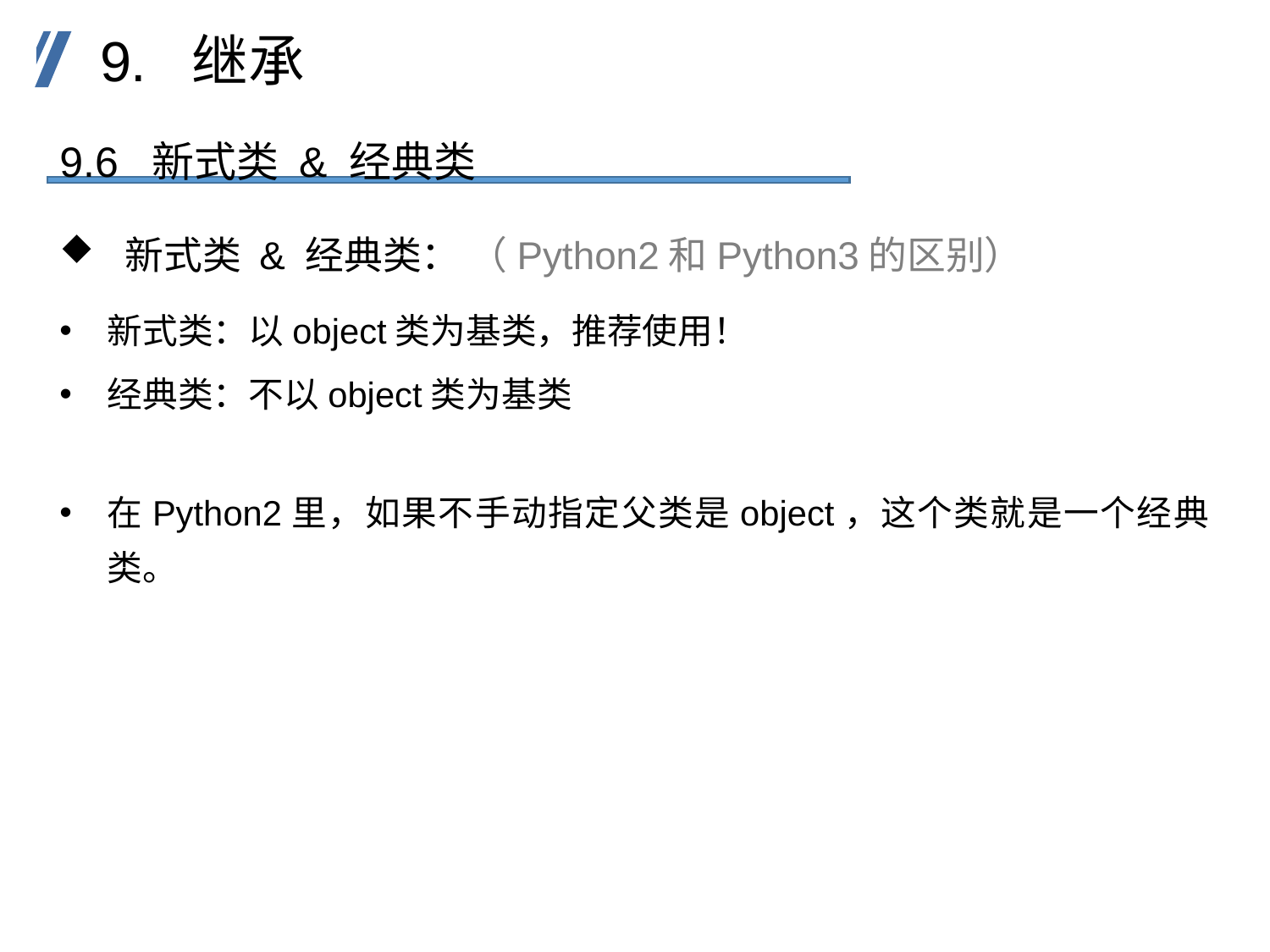

9.  继承
9.6  新式类 & 经典类

 新式类 & 经典类： （Python2和Python3的区别）
新式类：以object类为基类，推荐使用！
经典类：不以object类为基类

在Python2里，如果不手动指定父类是object，这个类就是一个经典类。